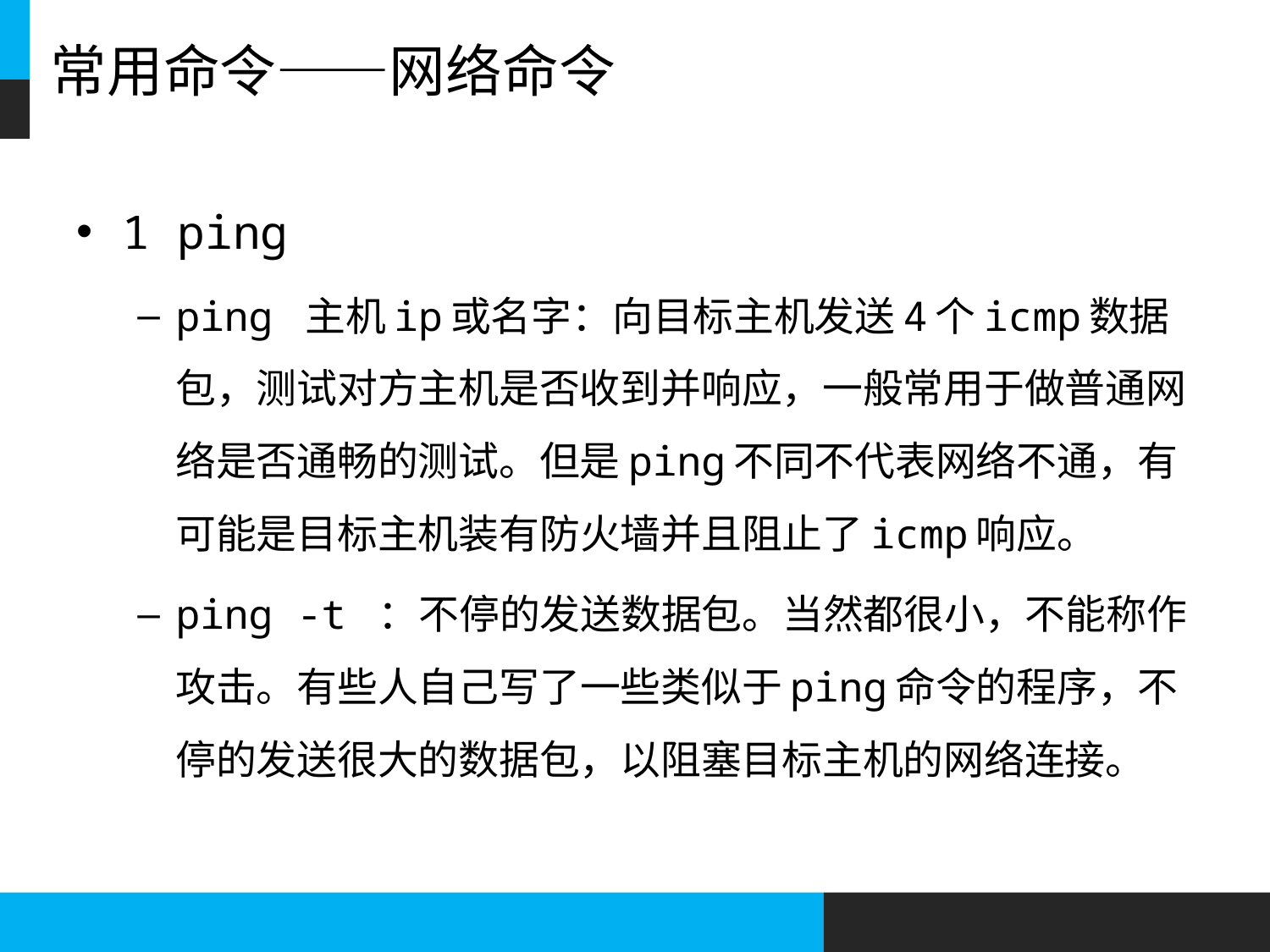

# 常用命令——网络命令
1 ping
ping 主机ip或名字：向目标主机发送4个icmp数据包，测试对方主机是否收到并响应，一般常用于做普通网络是否通畅的测试。但是ping不同不代表网络不通，有可能是目标主机装有防火墙并且阻止了icmp响应。
ping -t ：不停的发送数据包。当然都很小，不能称作攻击。有些人自己写了一些类似于ping命令的程序，不停的发送很大的数据包，以阻塞目标主机的网络连接。